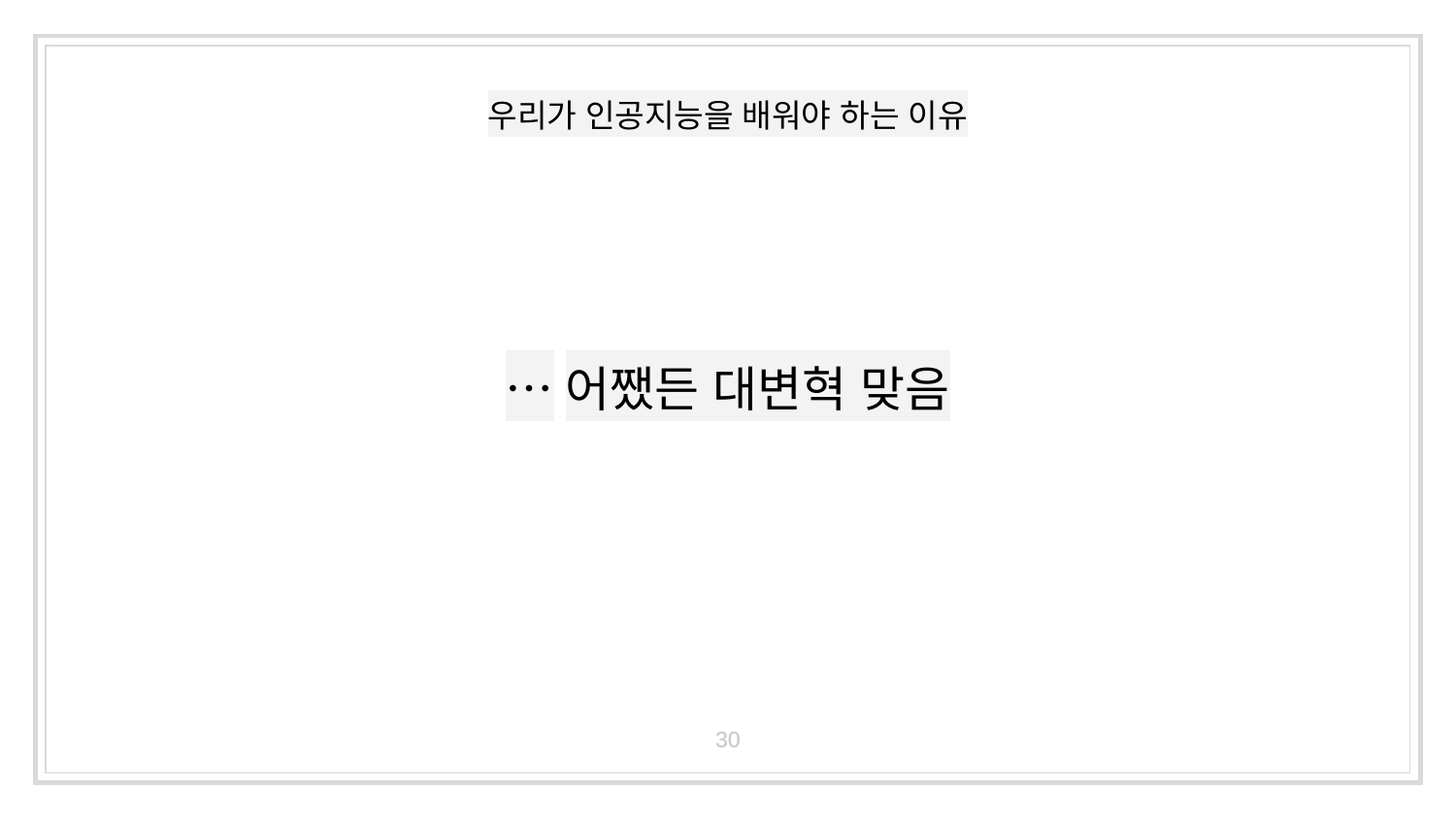

# 우리가 인공지능을 배워야 하는 이유
…어쨌든 대변혁 맞음
30
30